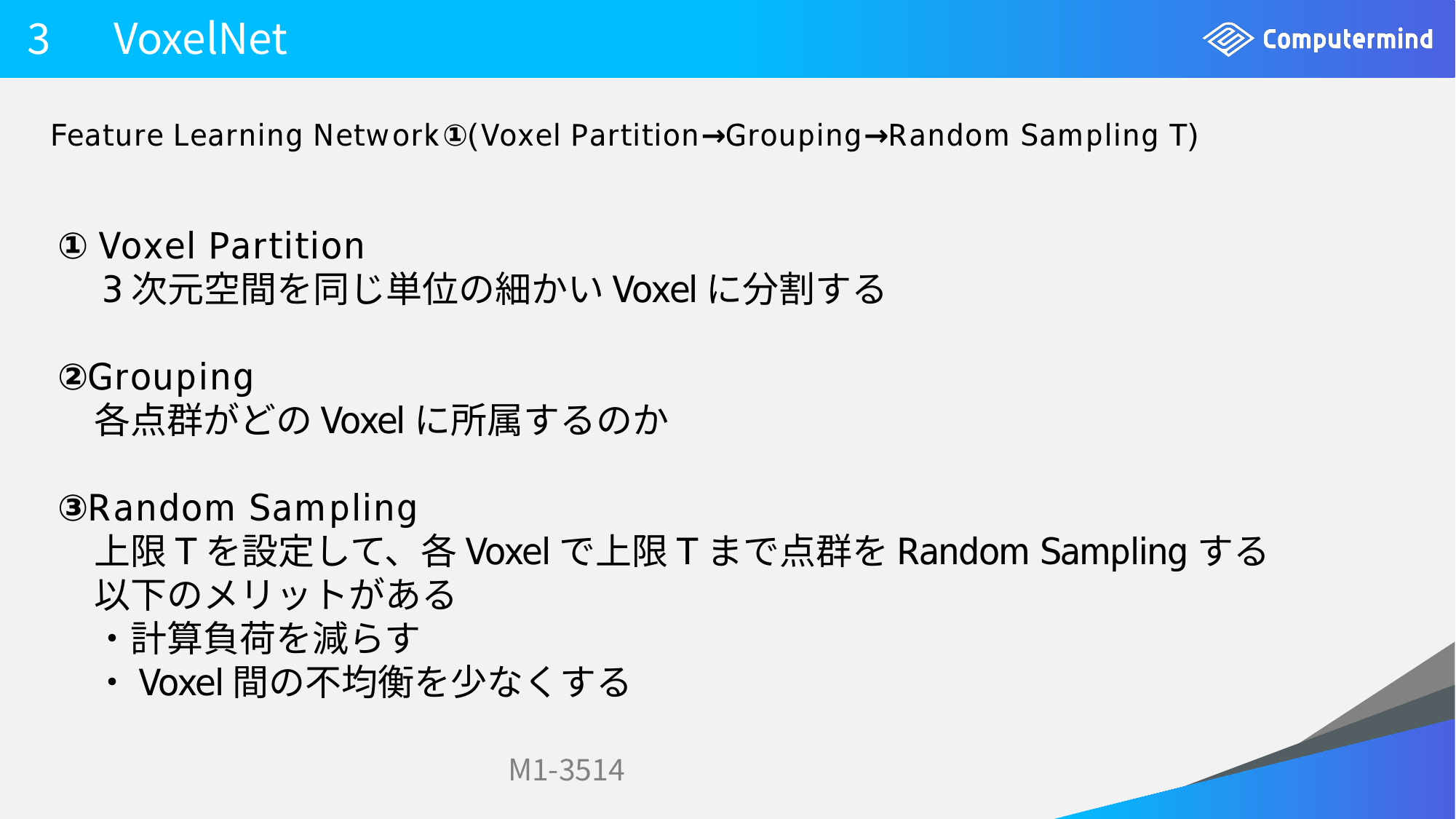

# 3　VoxelNet
Feature Learning Network①(Voxel Partition→Grouping→Random Sampling T)
① Voxel Partition
　3次元空間を同じ単位の細かいVoxelに分割する

②Grouping
　各点群がどのVoxelに所属するのか

③Random Sampling
　上限Tを設定して、各Voxelで上限Tまで点群をRandom Samplingする
　以下のメリットがある
　・計算負荷を減らす
　・Voxel間の不均衡を少なくする

M1-3514